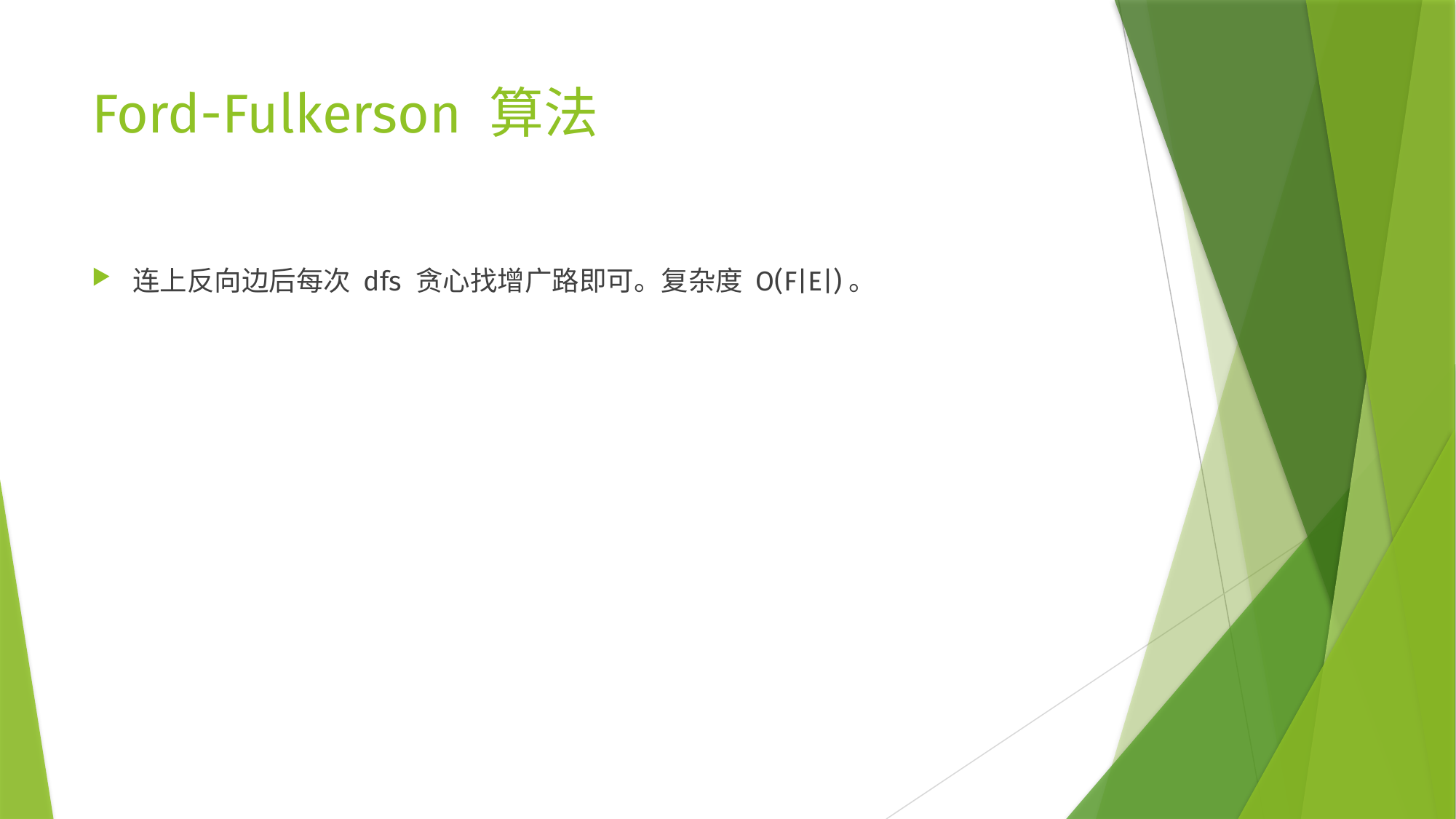

# Ford-Fulkerson 算法
连上反向边后每次 dfs 贪心找增广路即可。复杂度 O(F|E|)。